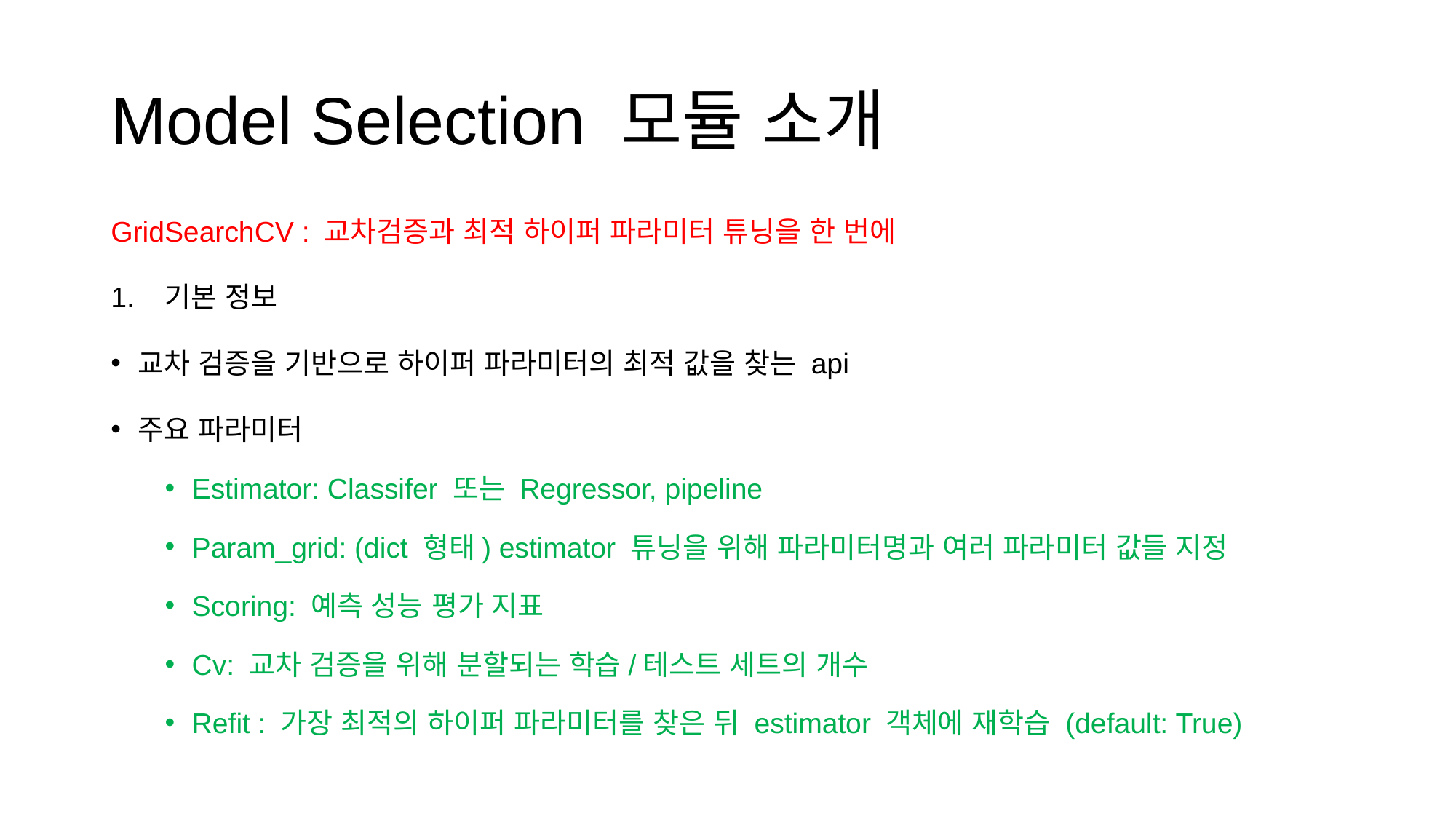

# Model Selection 모듈 소개
GridSearchCV : 교차검증과 최적 하이퍼 파라미터 튜닝을 한 번에
기본 정보
교차 검증을 기반으로 하이퍼 파라미터의 최적 값을 찾는 api
주요 파라미터
Estimator: Classifer 또는 Regressor, pipeline
Param_grid: (dict 형태) estimator 튜닝을 위해 파라미터명과 여러 파라미터 값들 지정
Scoring: 예측 성능 평가 지표
Cv: 교차 검증을 위해 분할되는 학습/테스트 세트의 개수
Refit : 가장 최적의 하이퍼 파라미터를 찾은 뒤 estimator 객체에 재학습 (default: True)